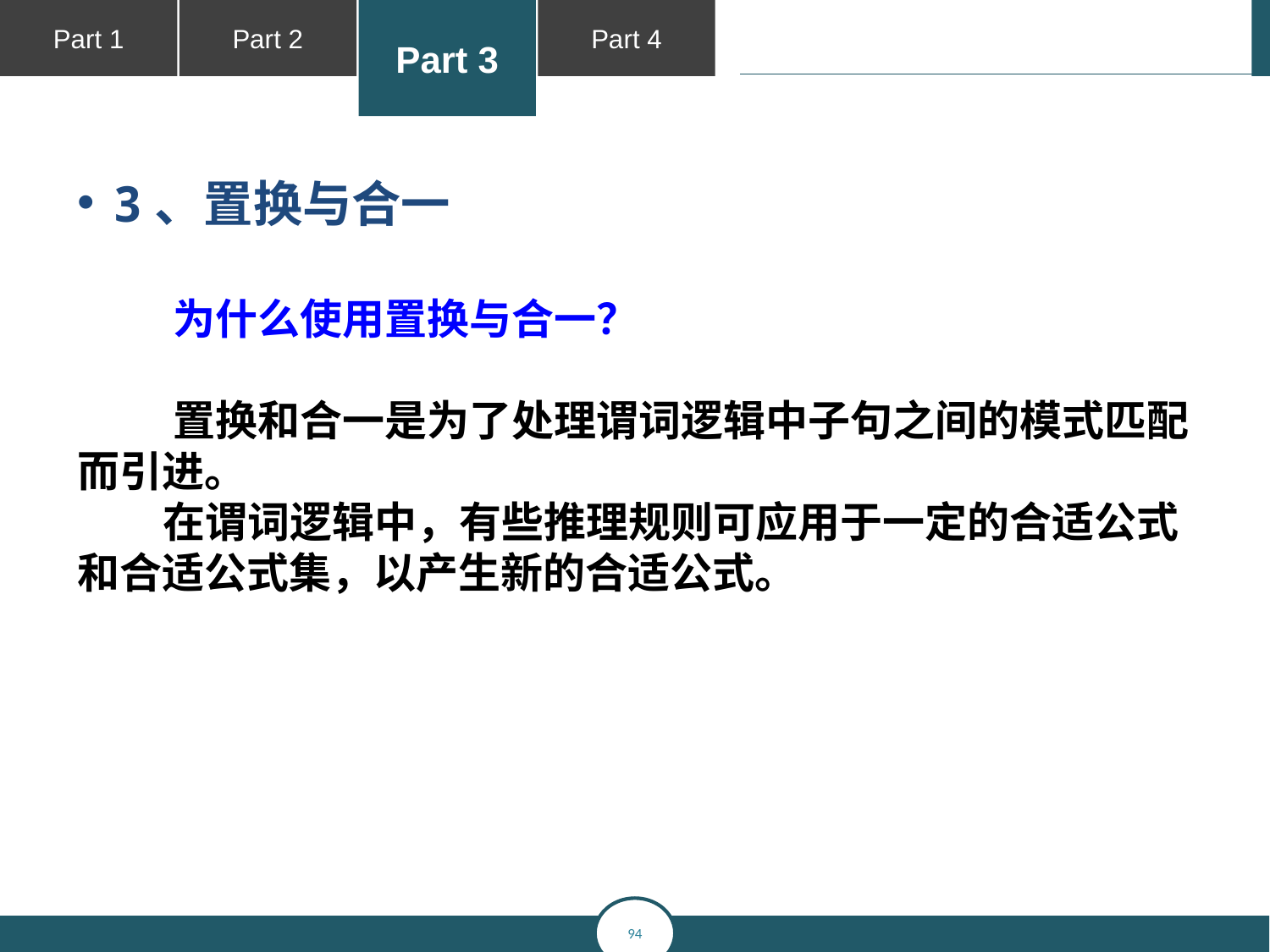

3、置换与合一

         为什么使用置换与合一？
         置换和合一是为了处理谓词逻辑中子句之间的模式匹配而引进。
         在谓词逻辑中，有些推理规则可应用于一定的合适公式和合适公式集，以产生新的合适公式。